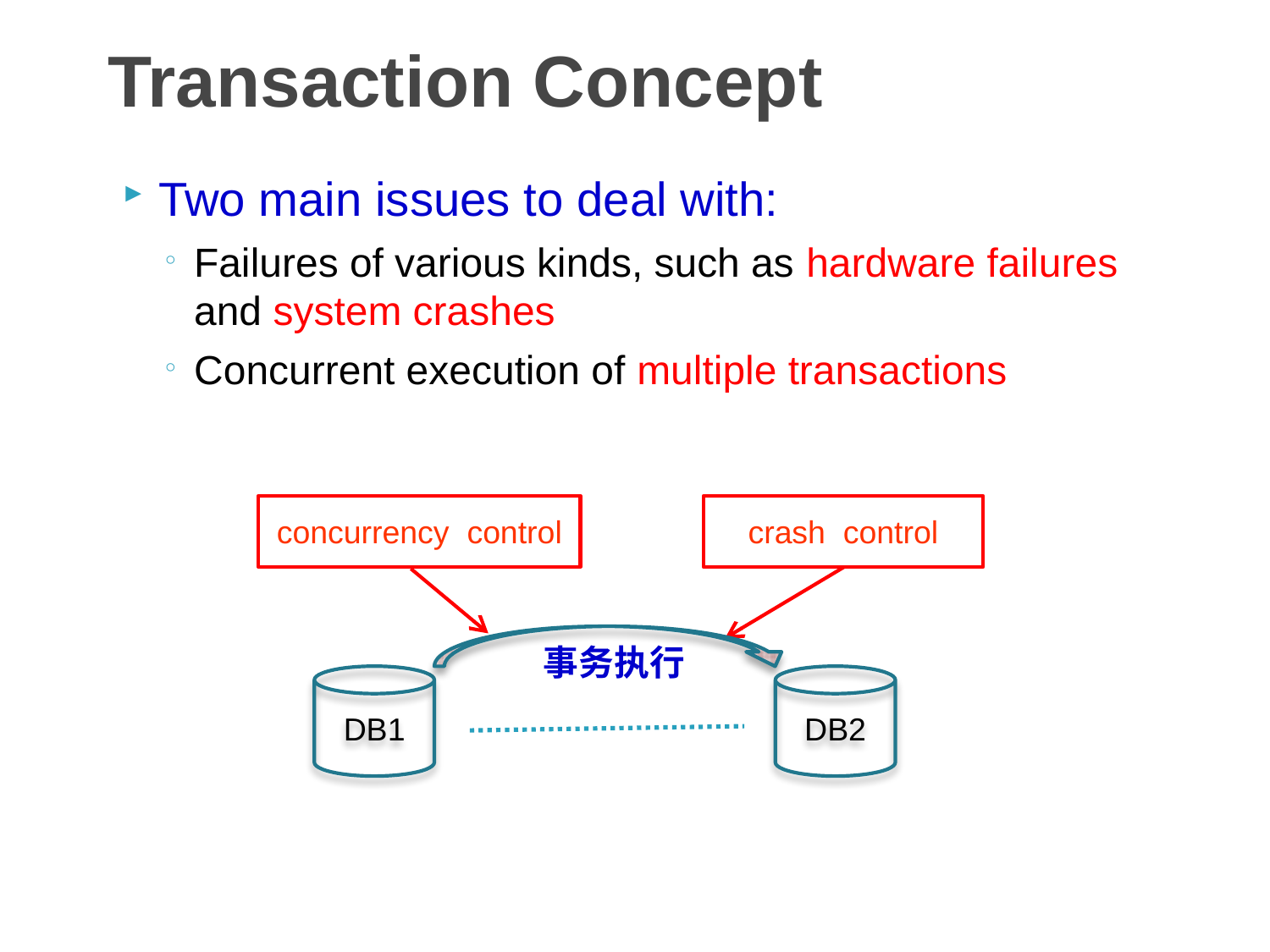

# Transaction Concept
Two main issues to deal with:
Failures of various kinds, such as hardware failures and system crashes
Concurrent execution of multiple transactions
concurrency  control
crash  control

事务执行
DB2
DB1